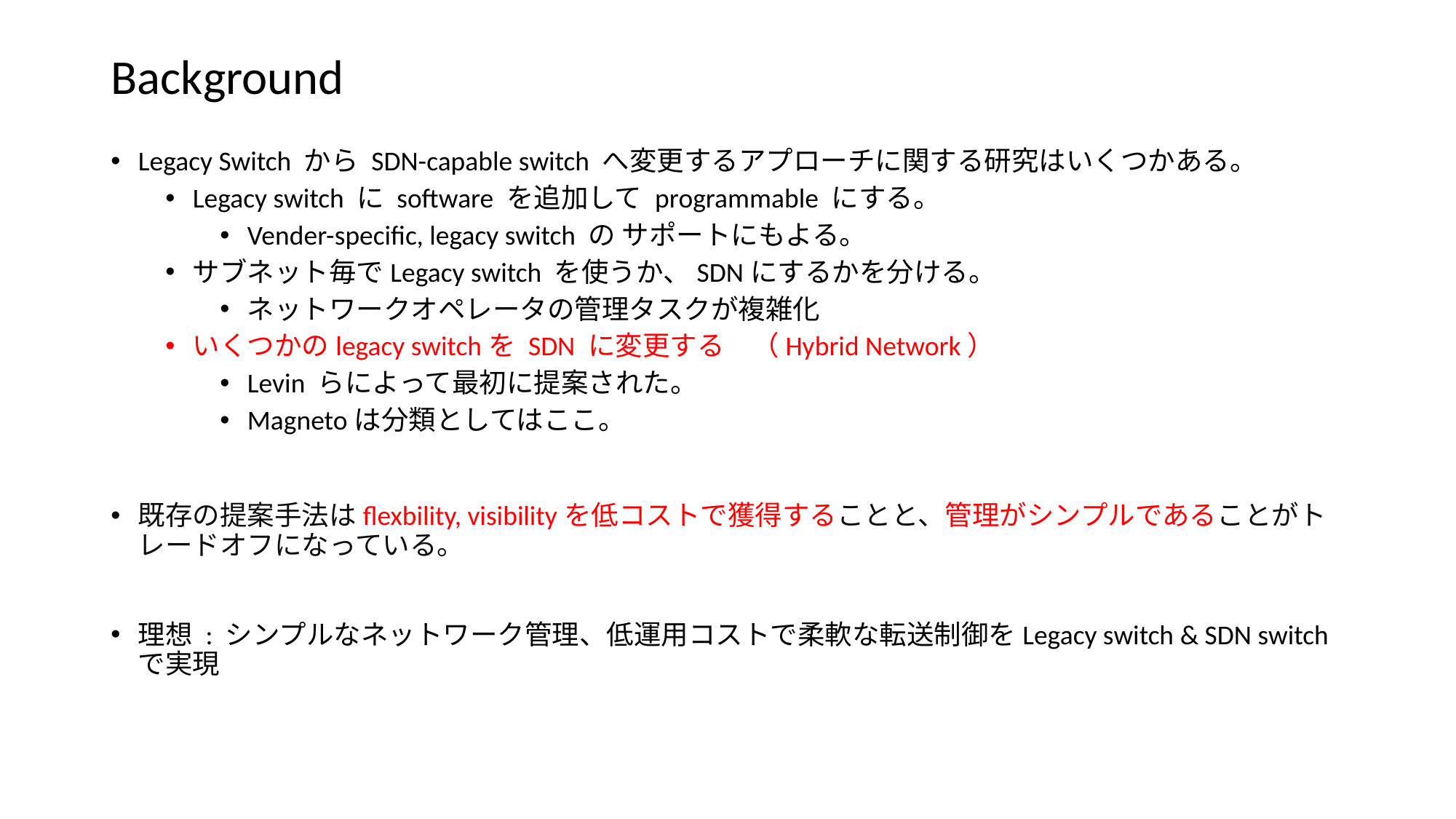

# Background
Legacy Switch から SDN-capable switch へ変更するアプローチに関する研究はいくつかある。
Legacy switch に software を追加して programmable にする。
Vender-specific, legacy switch の サポートにもよる。
サブネット毎でLegacy switch を使うか、SDNにするかを分ける。
ネットワークオペレータの管理タスクが複雑化
いくつかのlegacy switchを SDN に変更する　（Hybrid Network）
Levin らによって最初に提案された。
Magnetoは分類としてはここ。

既存の提案手法はflexbility, visibilityを低コストで獲得することと、管理がシンプルであることがトレードオフになっている。

理想 : シンプルなネットワーク管理、低運用コストで柔軟な転送制御をLegacy switch & SDN switch で実現